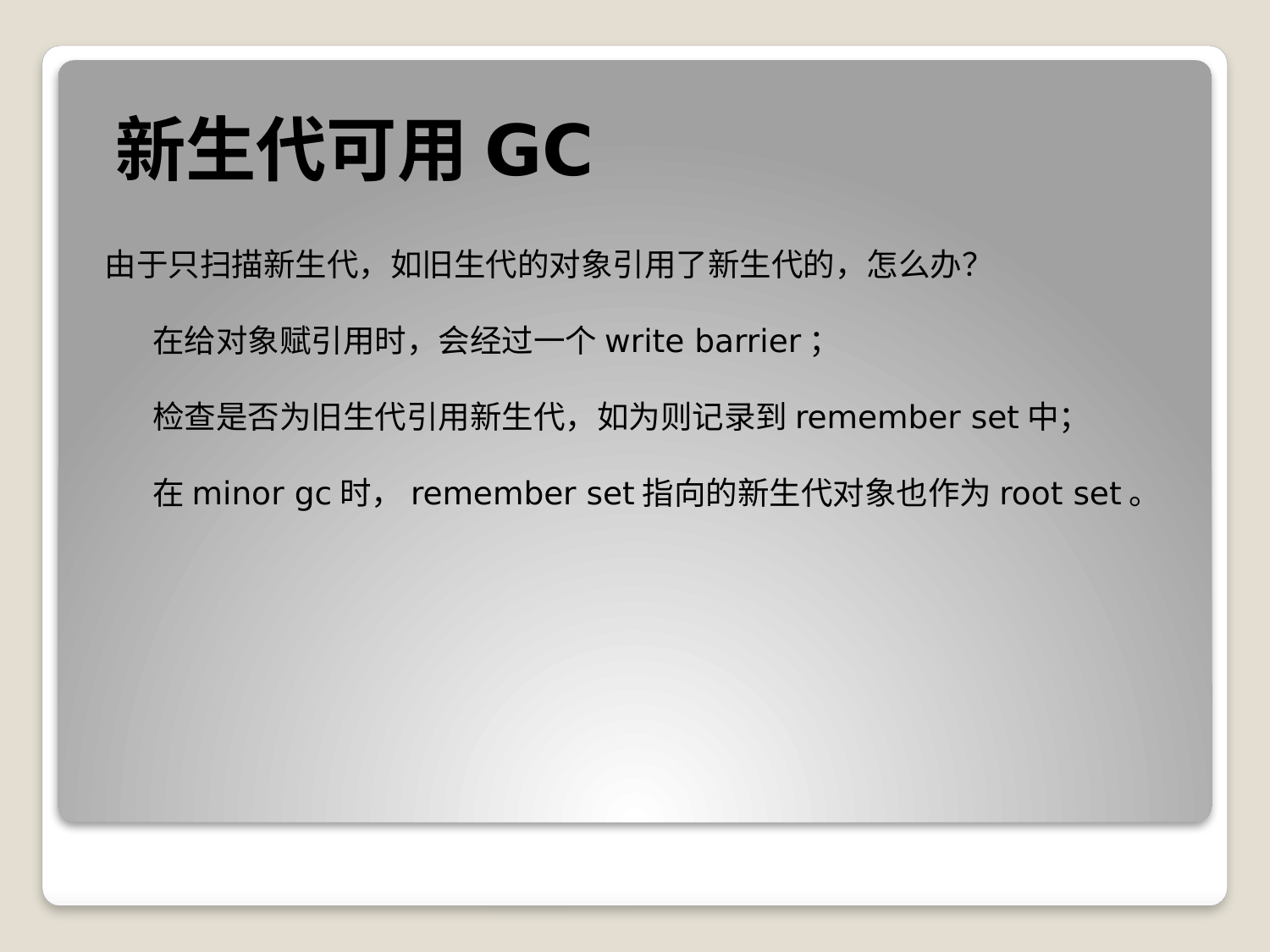

新生代可用GC
由于只扫描新生代，如旧生代的对象引用了新生代的，怎么办？
在给对象赋引用时，会经过一个write barrier；
检查是否为旧生代引用新生代，如为则记录到remember set中；
在minor gc时，remember set指向的新生代对象也作为root set。